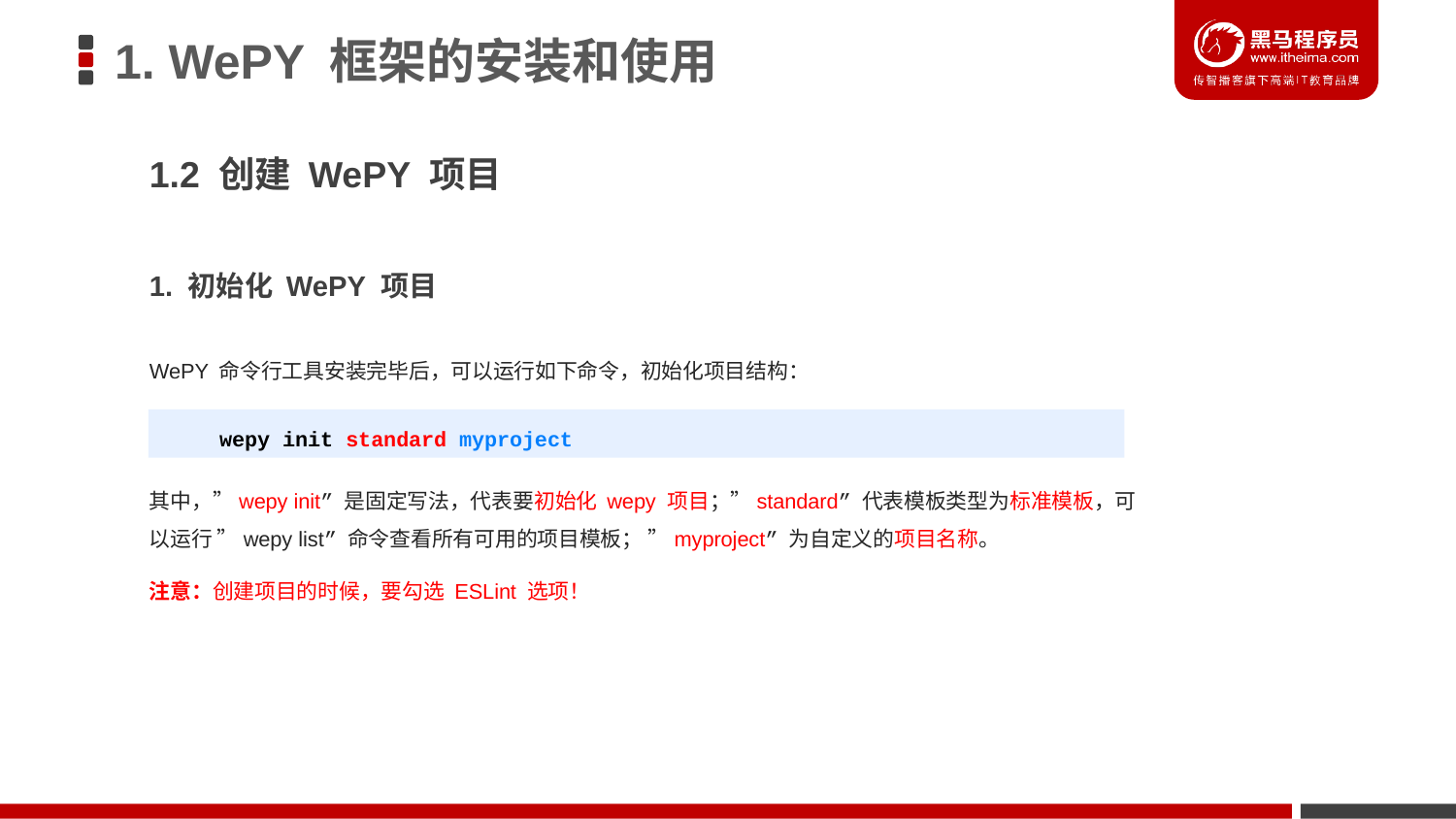

# 1. WePY 框架的安装和使用
1.2 创建 WePY 项目
1. 初始化 WePY 项目
WePY 命令行工具安装完毕后，可以运行如下命令，初始化项目结构：

wepy init standard myproject
其中，”wepy init” 是固定写法，代表要初始化 wepy 项目；”standard” 代表模板类型为标准模板，可以运行 ”wepy list” 命令查看所有可用的项目模板； ”myproject” 为自定义的项目名称。
注意：创建项目的时候，要勾选 ESLint 选项！